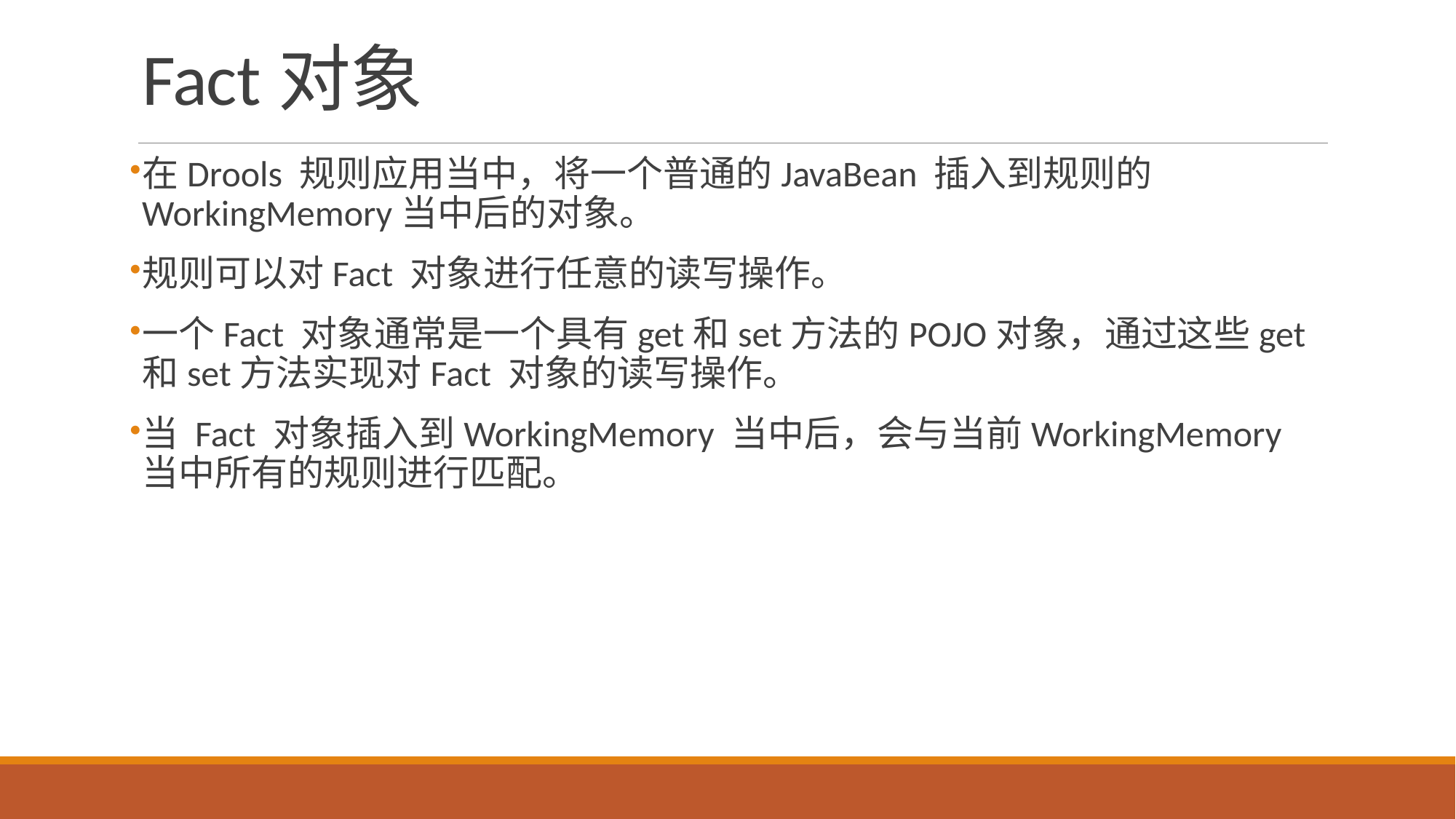

# Fact对象
在Drools 规则应用当中，将一个普通的JavaBean 插入到规则的WorkingMemory当中后的对象。
规则可以对Fact 对象进行任意的读写操作。
一个Fact 对象通常是一个具有get和set方法的POJO对象，通过这些get和set方法实现对Fact 对象的读写操作。
当 Fact 对象插入到WorkingMemory 当中后，会与当前WorkingMemory 当中所有的规则进行匹配。